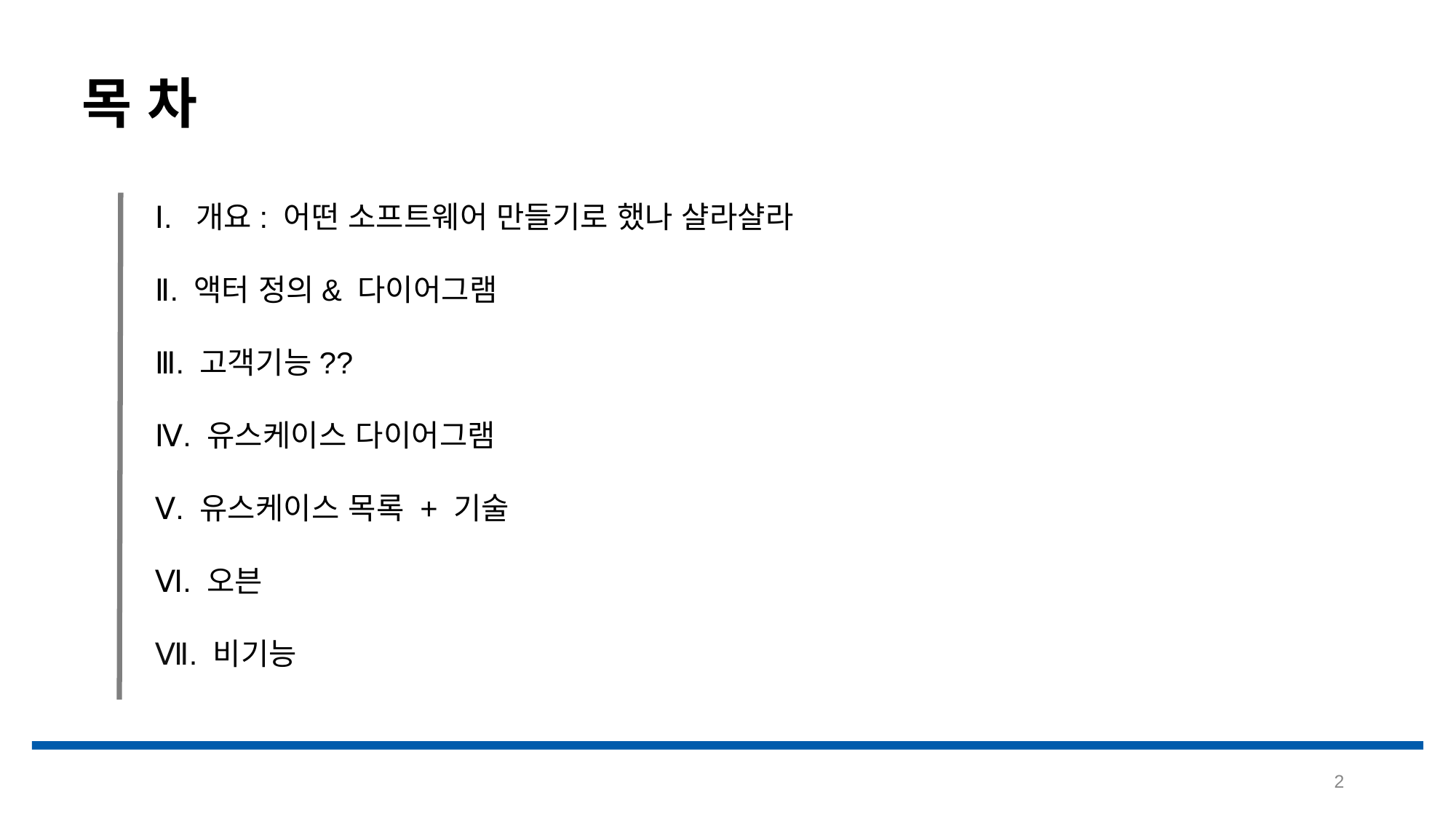

목 차
Ⅰ.  개요: 어떤 소프트웨어 만들기로 했나 샬라샬라

Ⅱ. 액터 정의& 다이어그램

Ⅲ. 고객기능??

Ⅳ. 유스케이스 다이어그램

Ⅴ. 유스케이스 목록 + 기술

Ⅵ. 오븐

Ⅶ. 비기능

2